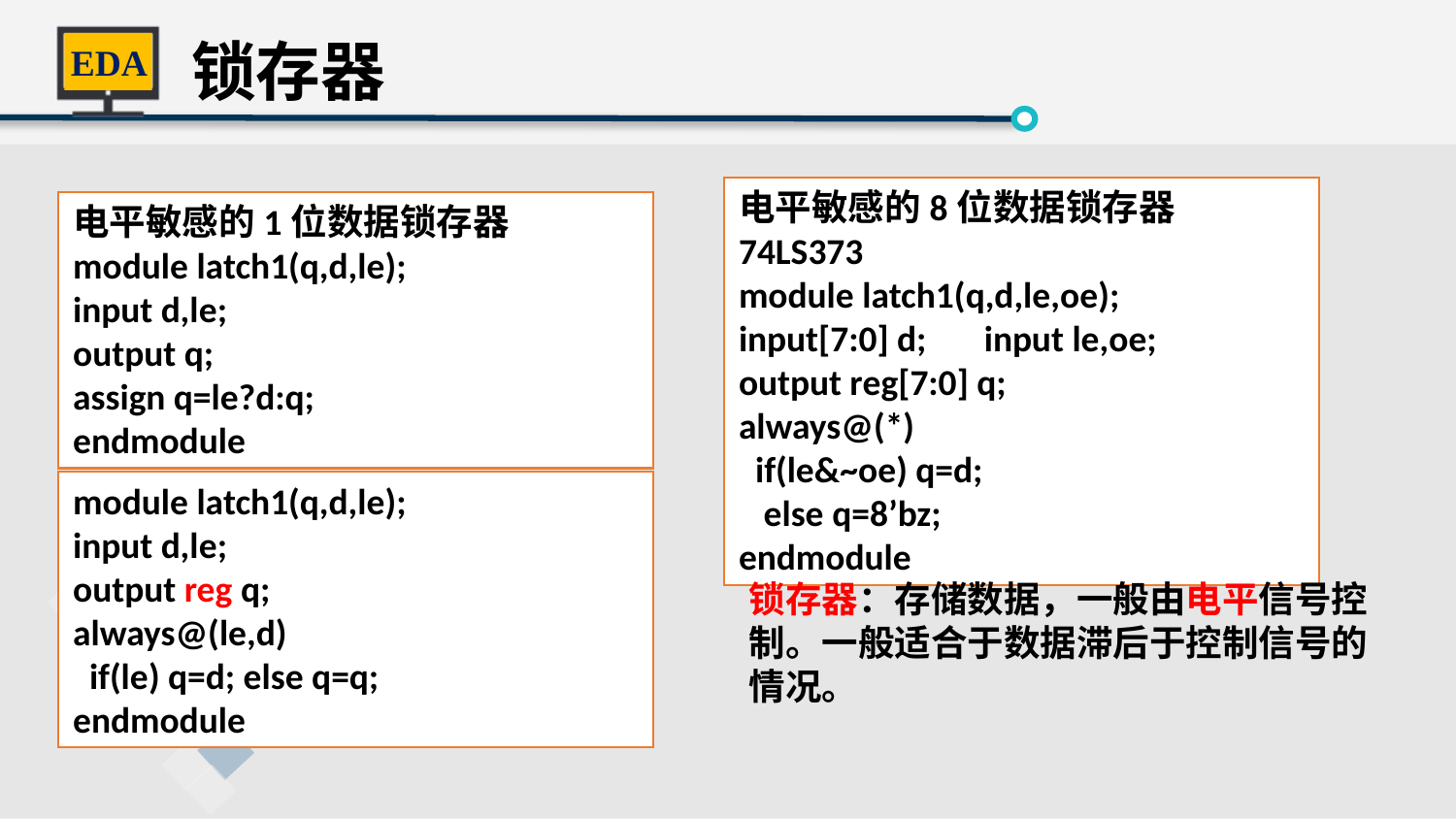

锁存器
电平敏感的8位数据锁存器74LS373
module latch1(q,d,le,oe);
input[7:0] d;       input le,oe;
output reg[7:0] q;
always@(*)
  if(le&~oe) q=d;
   else q=8’bz;
endmodule
电平敏感的1位数据锁存器
module latch1(q,d,le);
input d,le;
output q;
assign q=le?d:q;
endmodule
module latch1(q,d,le);
input d,le;
output reg q;
always@(le,d)
  if(le) q=d; else q=q;
endmodule
锁存器：存储数据，一般由电平信号控制。一般适合于数据滞后于控制信号的情况。